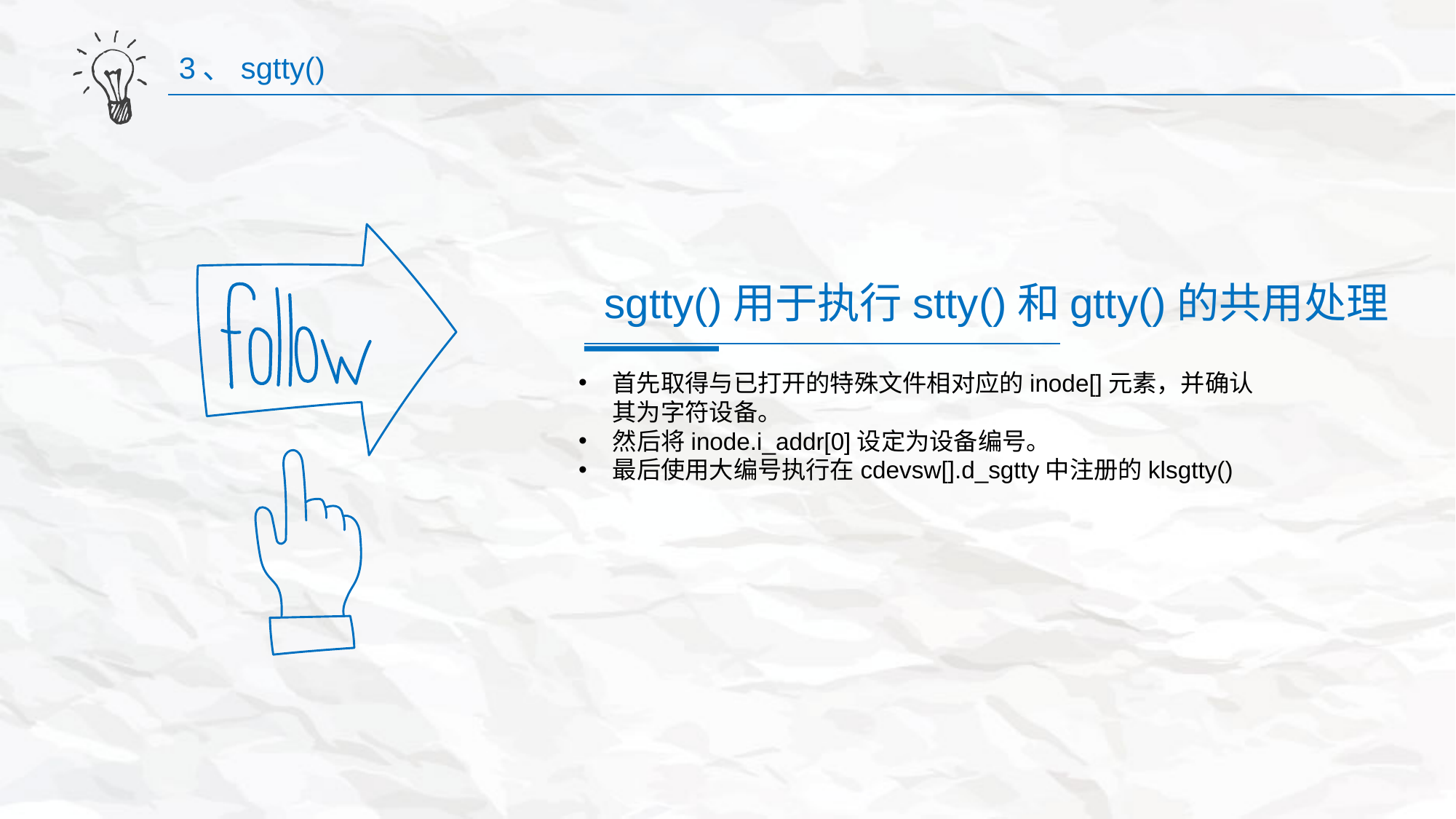

3、sgtty()

sgtty()用于执行stty()和gtty()的共用处理
首先取得与已打开的特殊文件相对应的inode[]元素，并确认其为字符设备。
然后将inode.i_addr[0]设定为设备编号。
最后使用大编号执行在cdevsw[].d_sgtty中注册的klsgtty()